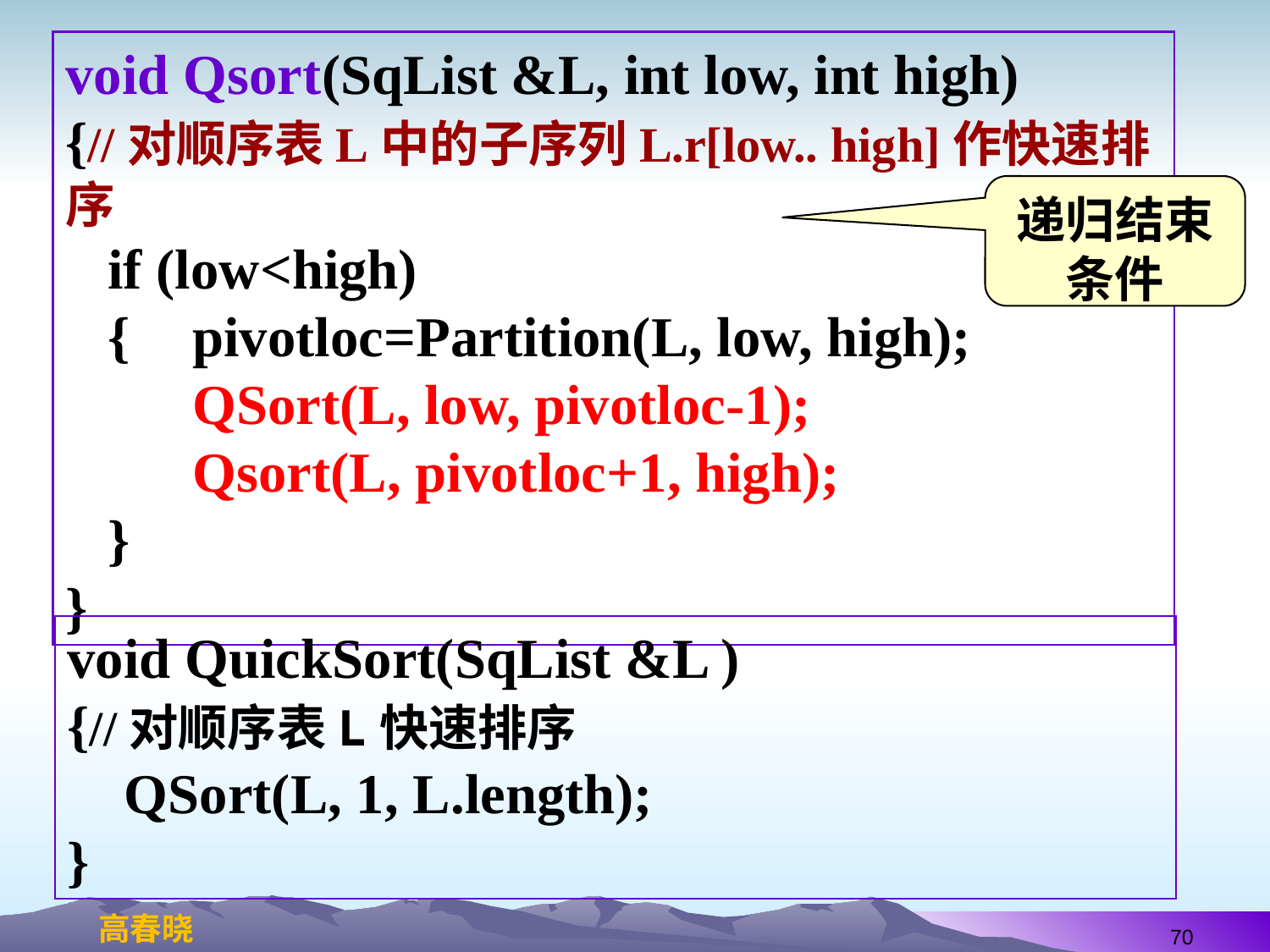

void Qsort(SqList &L, int low, int high)
{//对顺序表L中的子序列L.r[low.. high]作快速排序
   if (low<high)
   {  	pivotloc=Partition(L, low, high);
	QSort(L, low, pivotloc-1);
	Qsort(L, pivotloc+1, high);
   }
}
递归结束条件
void QuickSort(SqList &L )
{//对顺序表L快速排序
    QSort(L, 1, L.length);
}
70